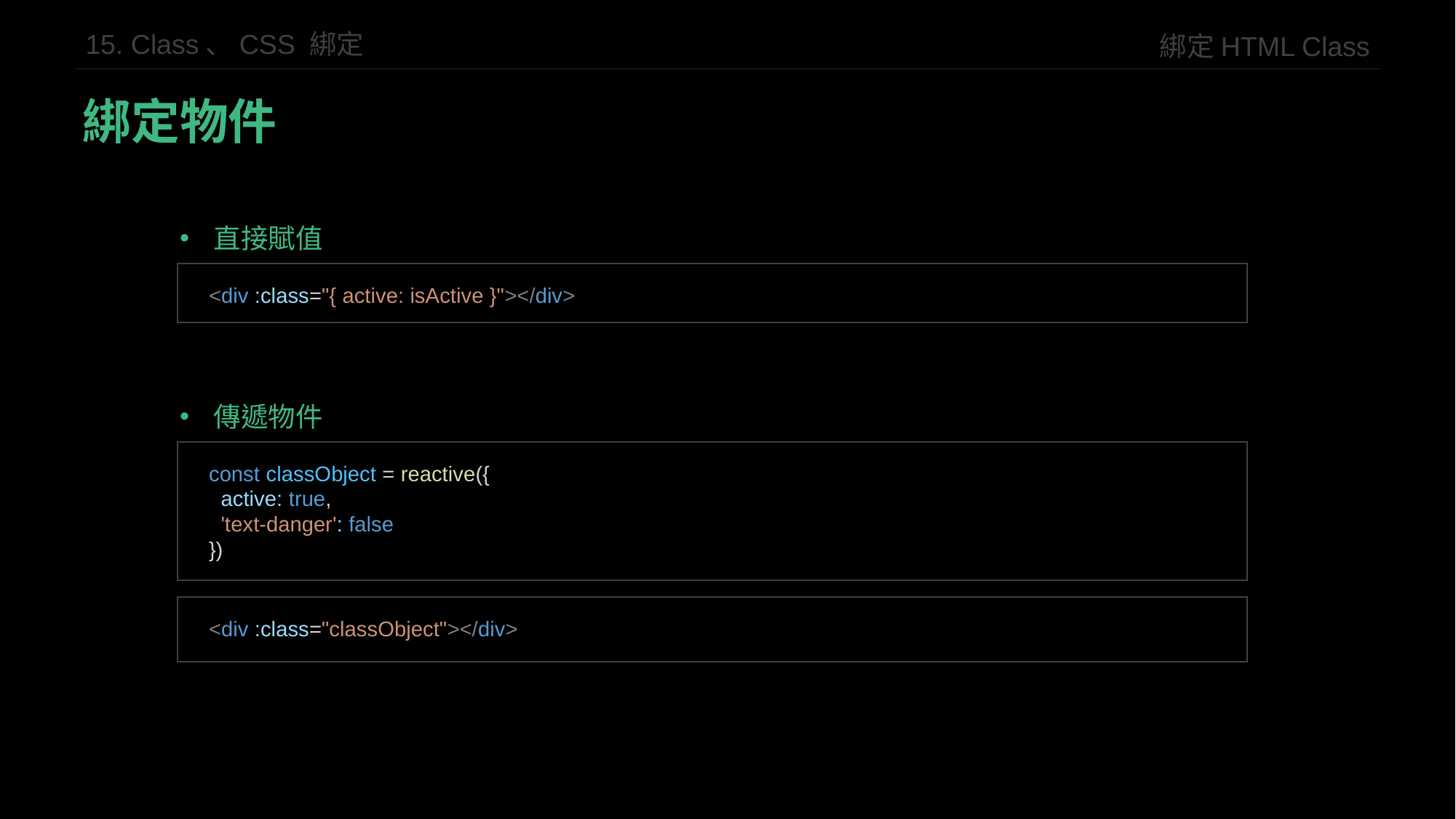

綁定HTML Class
15. Class、CSS 綁定
綁定物件
直接賦值

<div :class="{ active: isActive }"></div>
傳遞物件

const classObject = reactive({
  active: true,
  'text-danger': false
})

<div :class="classObject"></div>